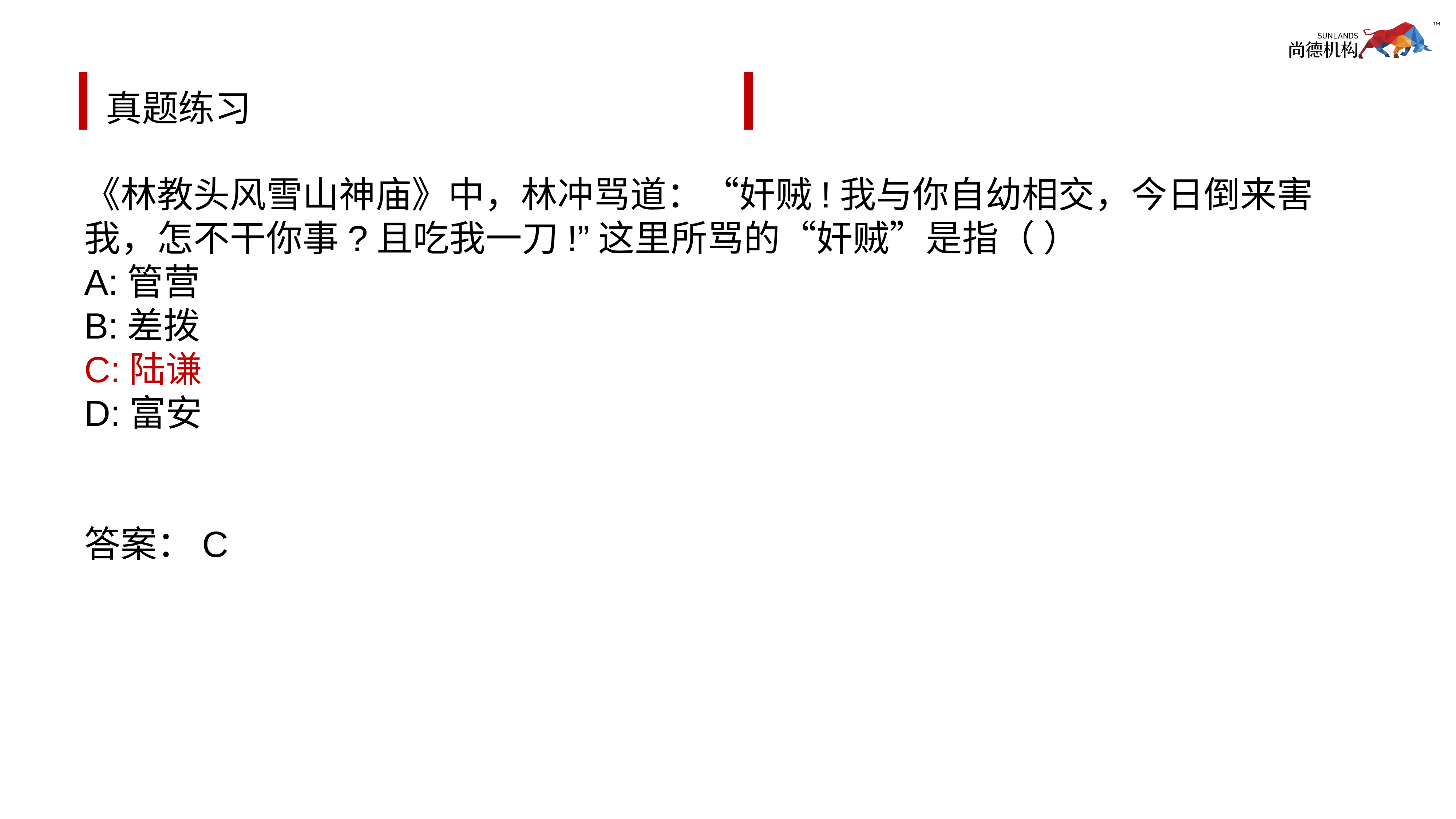

# 真题练习
《林教头风雪山神庙》中，林冲骂道：“奸贼!我与你自幼相交，今日倒来害我，怎不干你事?且吃我一刀!”这里所骂的“奸贼”是指（ ）
A:管营
B:差拨
C:陆谦
D:富安

答案：C